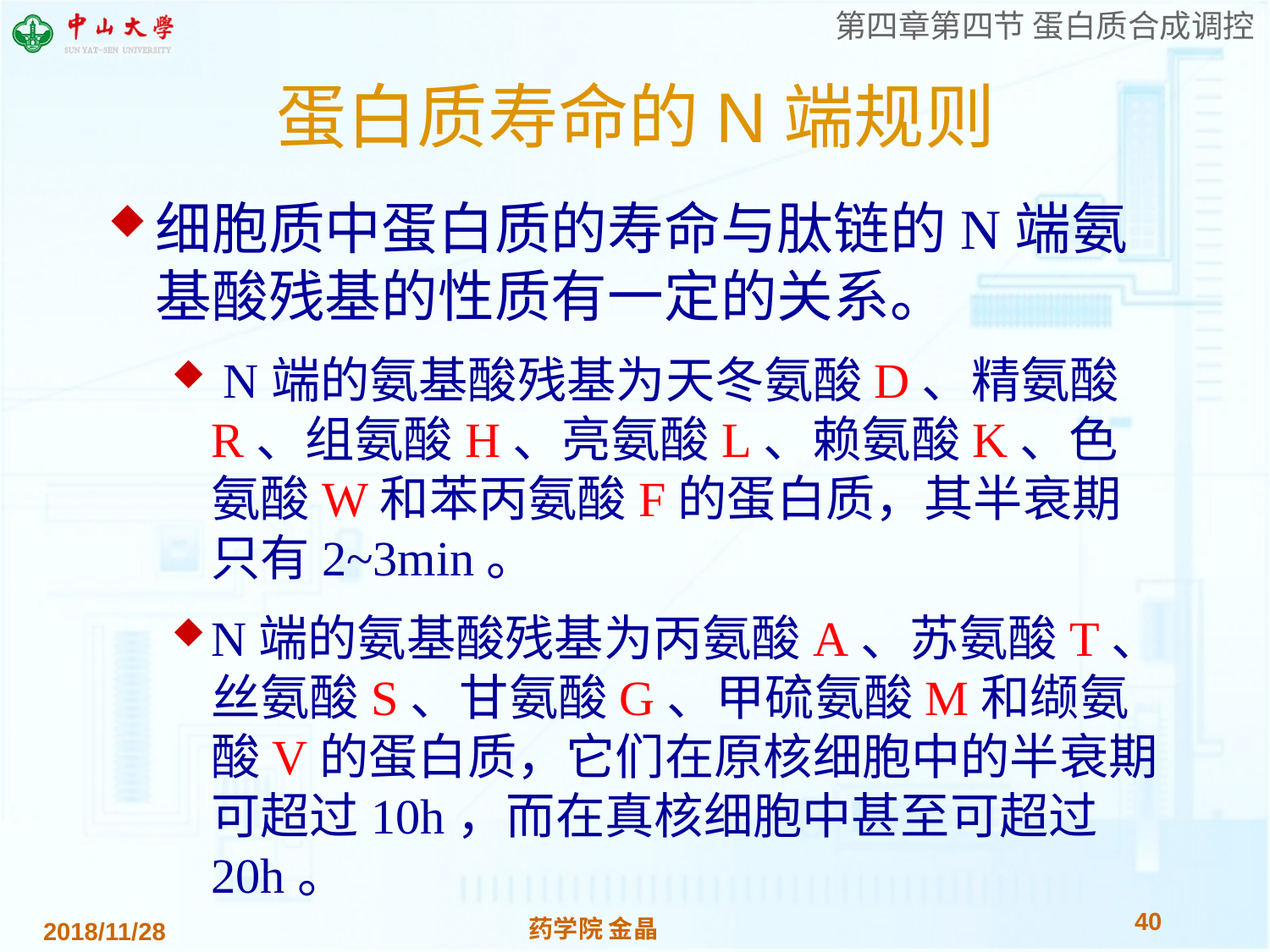

# 蛋白质寿命的N端规则
细胞质中蛋白质的寿命与肽链的N端氨基酸残基的性质有一定的关系。
 N端的氨基酸残基为天冬氨酸D、精氨酸R、组氨酸H、亮氨酸L、赖氨酸K、色氨酸W和苯丙氨酸F的蛋白质，其半衰期只有2~3min。
N端的氨基酸残基为丙氨酸A、苏氨酸T、丝氨酸S、甘氨酸G、甲硫氨酸M和缬氨酸V的蛋白质，它们在原核细胞中的半衰期可超过10h，而在真核细胞中甚至可超过20h。
40
药学院 金晶
2018/11/28